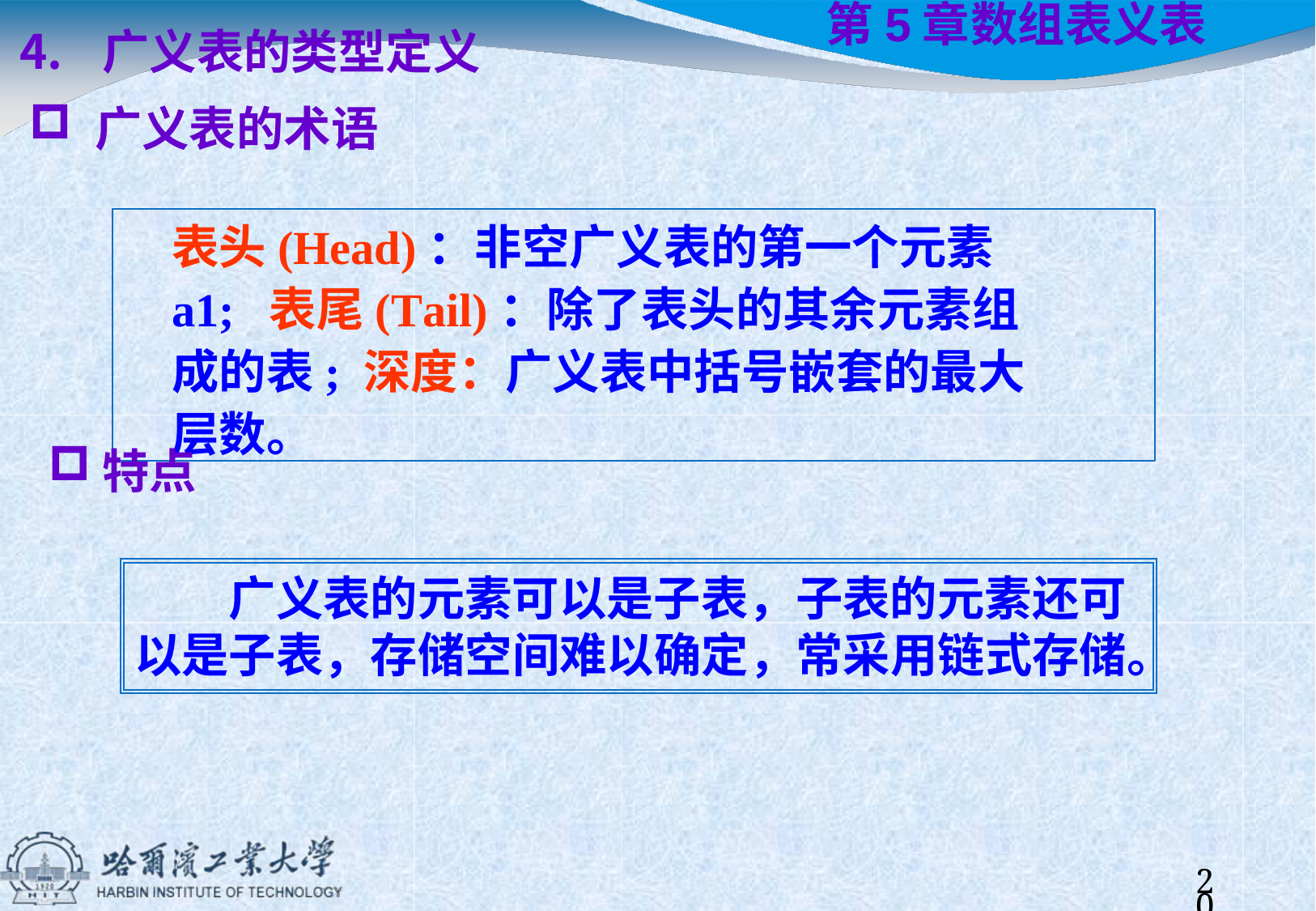

广义表的类型定义
广义表的术语
# 第5章	数组表义表
表头(Head)：非空广义表的第一个元素a1;  表尾(Tail)：除了表头的其余元素组成的表; 深度：广义表中括号嵌套的最大层数。
特点

广义表的元素可以是子表，子表的元素还可 以是子表，存储空间难以确定，常采用链式存储。

20